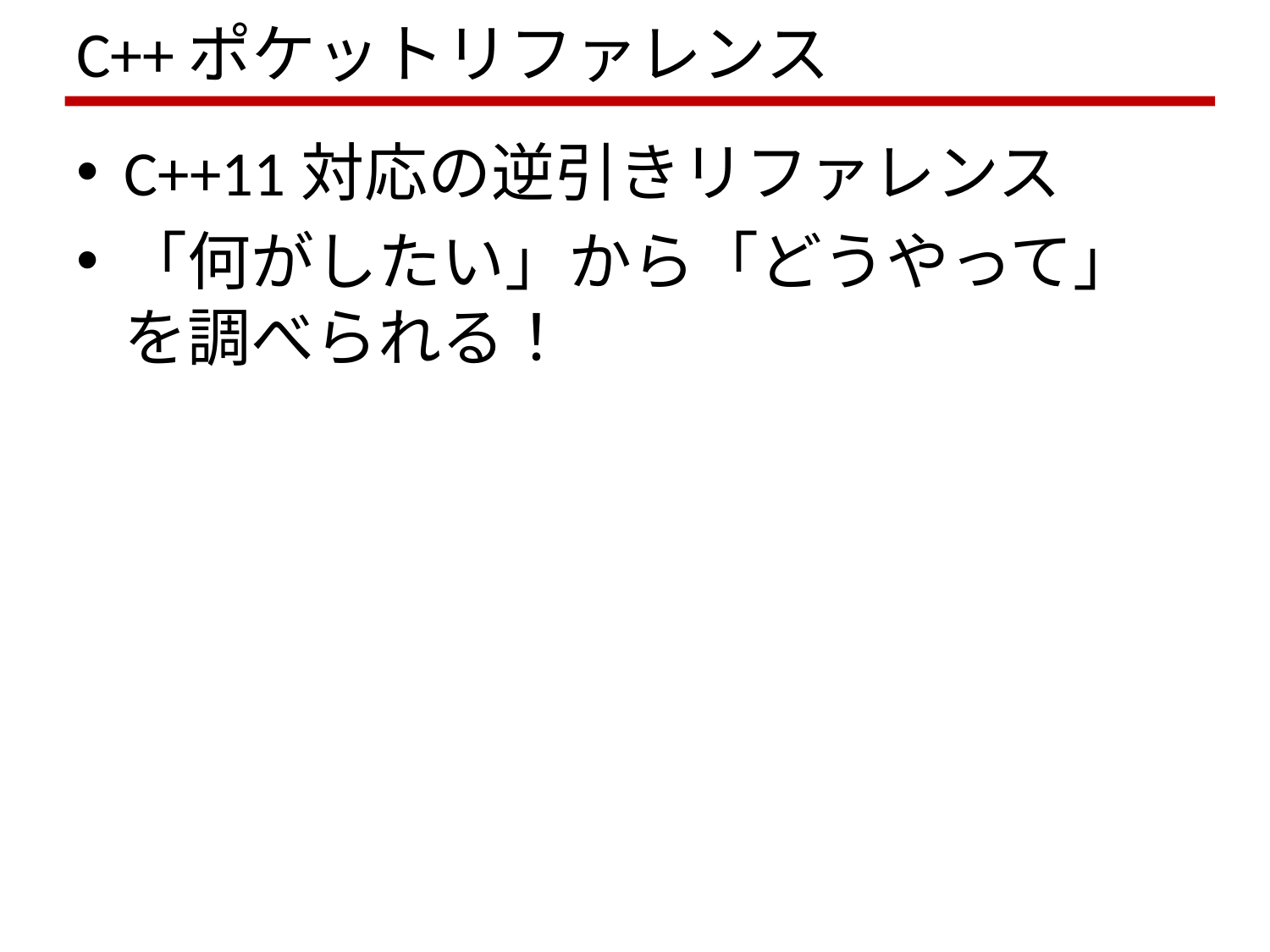

# C++ポケットリファレンス

C++11対応の逆引きリファレンス
「何がしたい」から「どうやって」を調べられる！